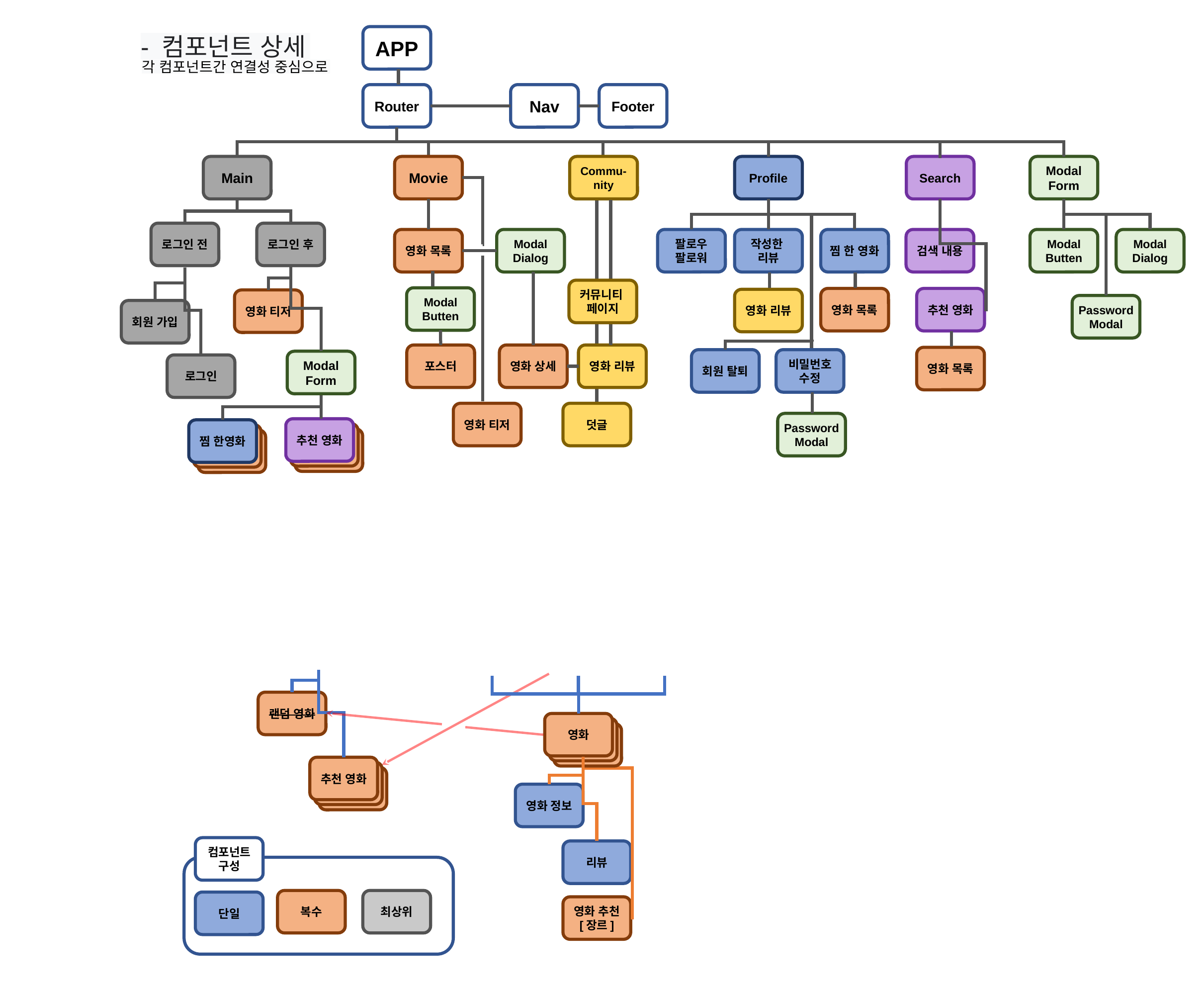

APP
- 컴포넌트 상세
각 컴포넌트간 연결성 중심으로
Footer
Router
Nav
Main
Movie
Commu-nity
Profile
Search
Modal
Form
로그인 전
로그인 후
영화 목록
Modal
Dialog
팔로우
팔로워
작성한
리뷰
찜 한 영화
검색 내용
Modal
Butten
Modal
Dialog
커뮤니티
페이지
Modal
Butten
영화 목록
추천 영화
영화 리뷰
영화 티저
Password
Modal
회원 가입
포스터
영화 상세
영화 리뷰
영화 목록
회원 탈퇴
비밀번호 수정
Modal
Form
로그인
영화 티저
덧글
Password
Modal
추천 영화

찜 한영화

랜덤 영화
영화

추천 영화

영화 정보
컴포넌트
구성

복수
최상위
단일
리뷰
영화 추천
[장르]